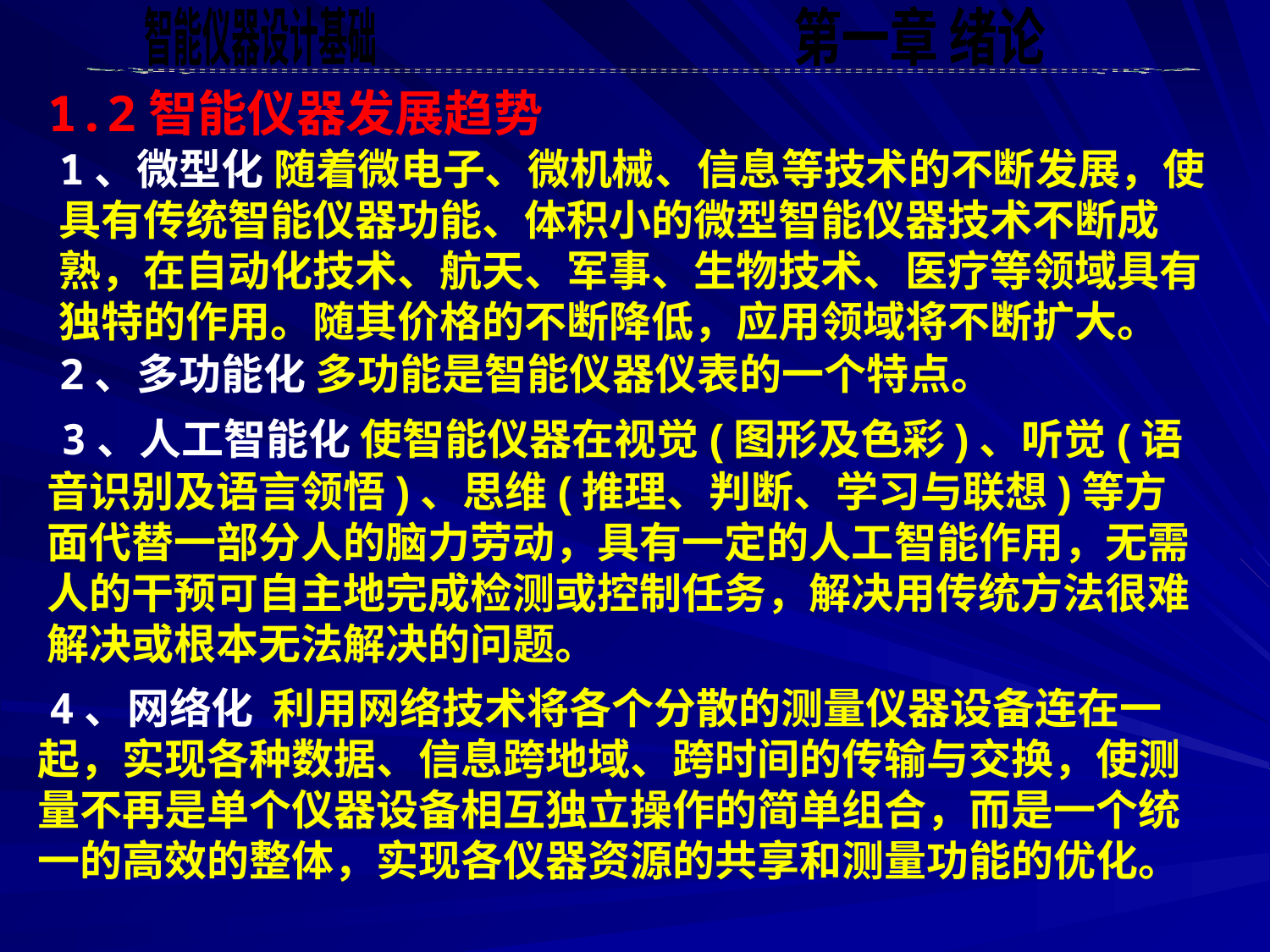

1.2智能仪器发展趋势
1、微型化 随着微电子、微机械、信息等技术的不断发展，使具有传统智能仪器功能、体积小的微型智能仪器技术不断成熟，在自动化技术、航天、军事、生物技术、医疗等领域具有独特的作用。随其价格的不断降低，应用领域将不断扩大。
2、多功能化 多功能是智能仪器仪表的一个特点。
 3、人工智能化 使智能仪器在视觉(图形及色彩)、听觉(语音识别及语言领悟)、思维(推理、判断、学习与联想)等方面代替一部分人的脑力劳动，具有一定的人工智能作用，无需人的干预可自主地完成检测或控制任务，解决用传统方法很难解决或根本无法解决的问题。
 4、网络化  利用网络技术将各个分散的测量仪器设备连在一起，实现各种数据、信息跨地域、跨时间的传输与交换，使测量不再是单个仪器设备相互独立操作的简单组合，而是一个统一的高效的整体，实现各仪器资源的共享和测量功能的优化。